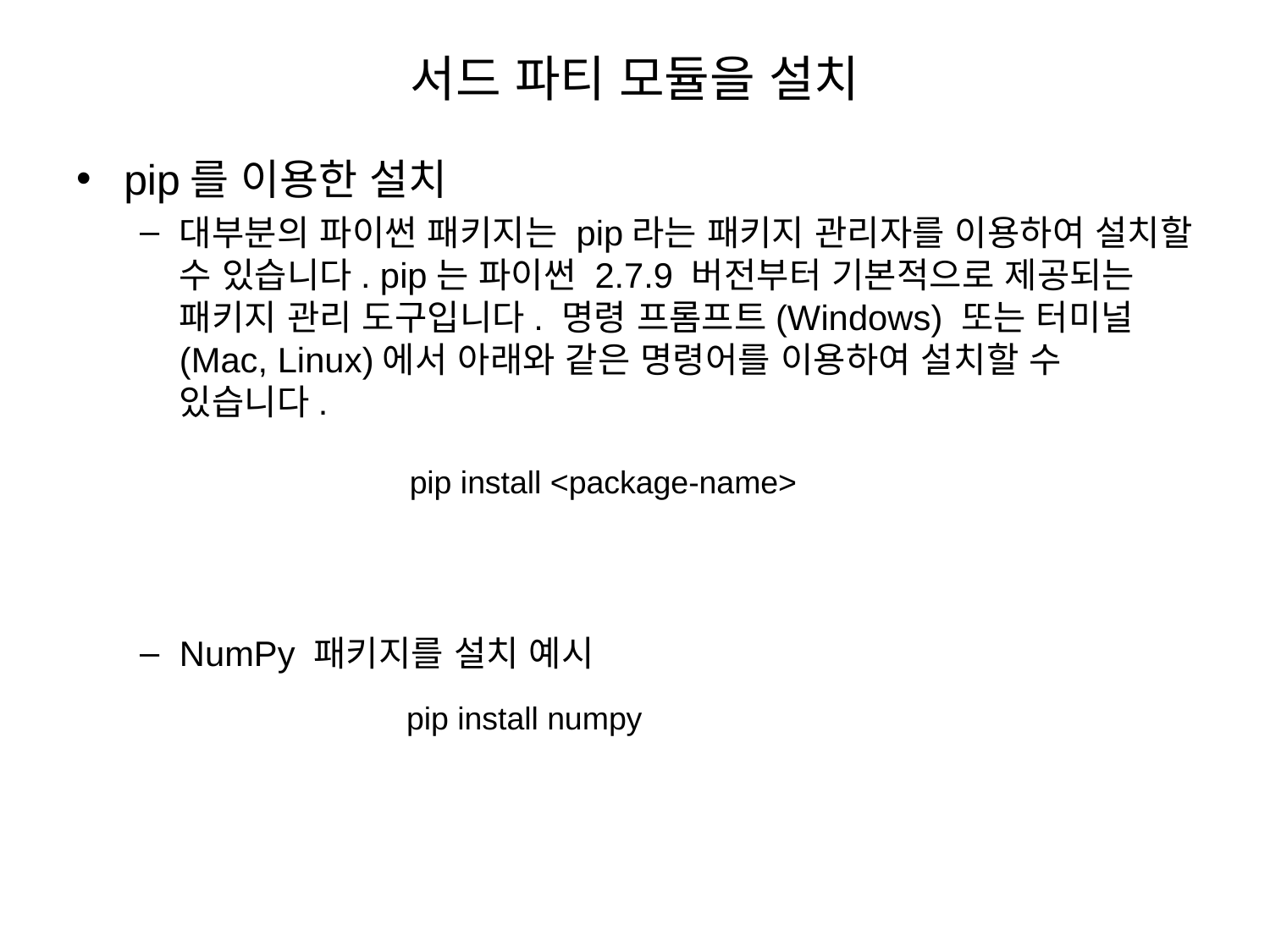

# 서드 파티 모듈을 설치
pip를 이용한 설치
대부분의 파이썬 패키지는 pip라는 패키지 관리자를 이용하여 설치할 수 있습니다. pip는 파이썬 2.7.9 버전부터 기본적으로 제공되는 패키지 관리 도구입니다. 명령 프롬프트(Windows) 또는 터미널(Mac, Linux)에서 아래와 같은 명령어를 이용하여 설치할 수 있습니다.

NumPy 패키지를 설치 예시

pip install <package-name>
pip install numpy